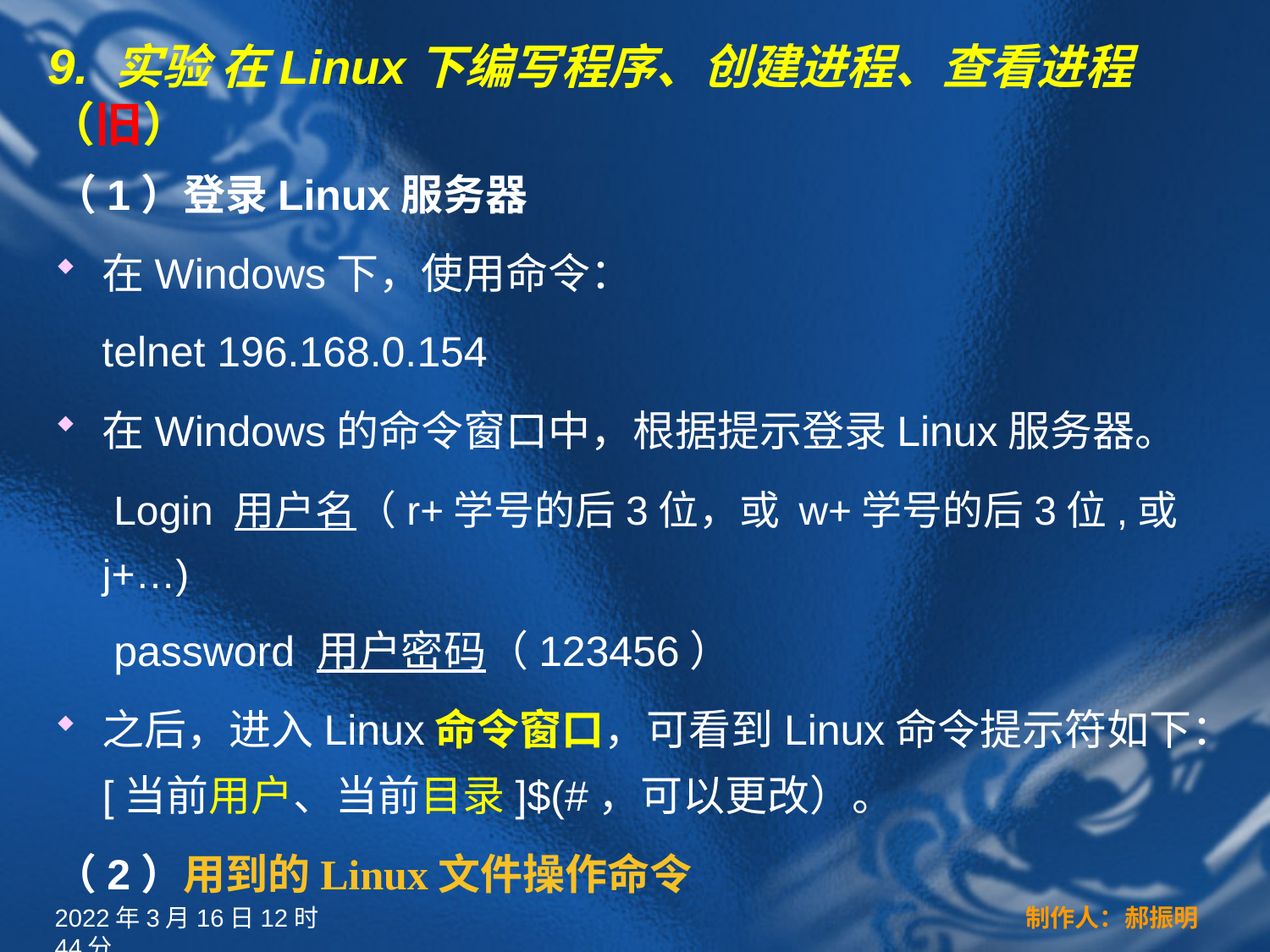

# 9. 实验 在Linux下编写程序、创建进程、查看进程（旧）
（1）登录Linux服务器
在Windows下，使用命令：
    telnet 196.168.0.154
在Windows的命令窗口中，根据提示登录Linux服务器。
     Login 用户名（r+学号的后3位，或 w+学号的后3位,或j+…)
     password 用户密码（123456）
之后，进入Linux命令窗口，可看到Linux命令提示符如下：[当前用户、当前目录]$(#，可以更改）。
（2）用到的Linux文件操作命令
2022年3月16日12时44分
制作人：郝振明